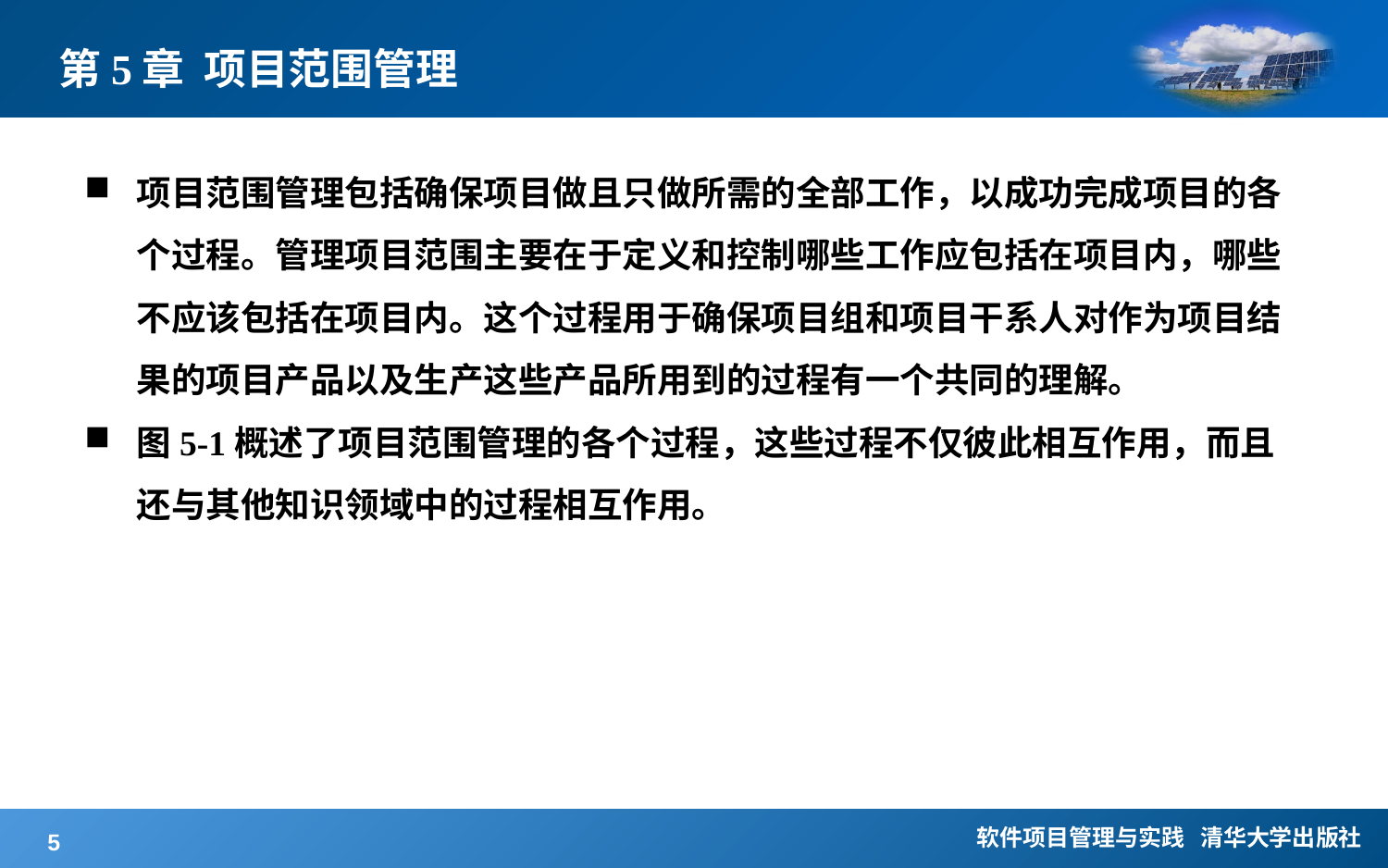

# 第5章  项目范围管理
项目范围管理包括确保项目做且只做所需的全部工作，以成功完成项目的各个过程。管理项目范围主要在于定义和控制哪些工作应包括在项目内，哪些不应该包括在项目内。这个过程用于确保项目组和项目干系人对作为项目结果的项目产品以及生产这些产品所用到的过程有一个共同的理解。
图5-1概述了项目范围管理的各个过程，这些过程不仅彼此相互作用，而且还与其他知识领域中的过程相互作用。